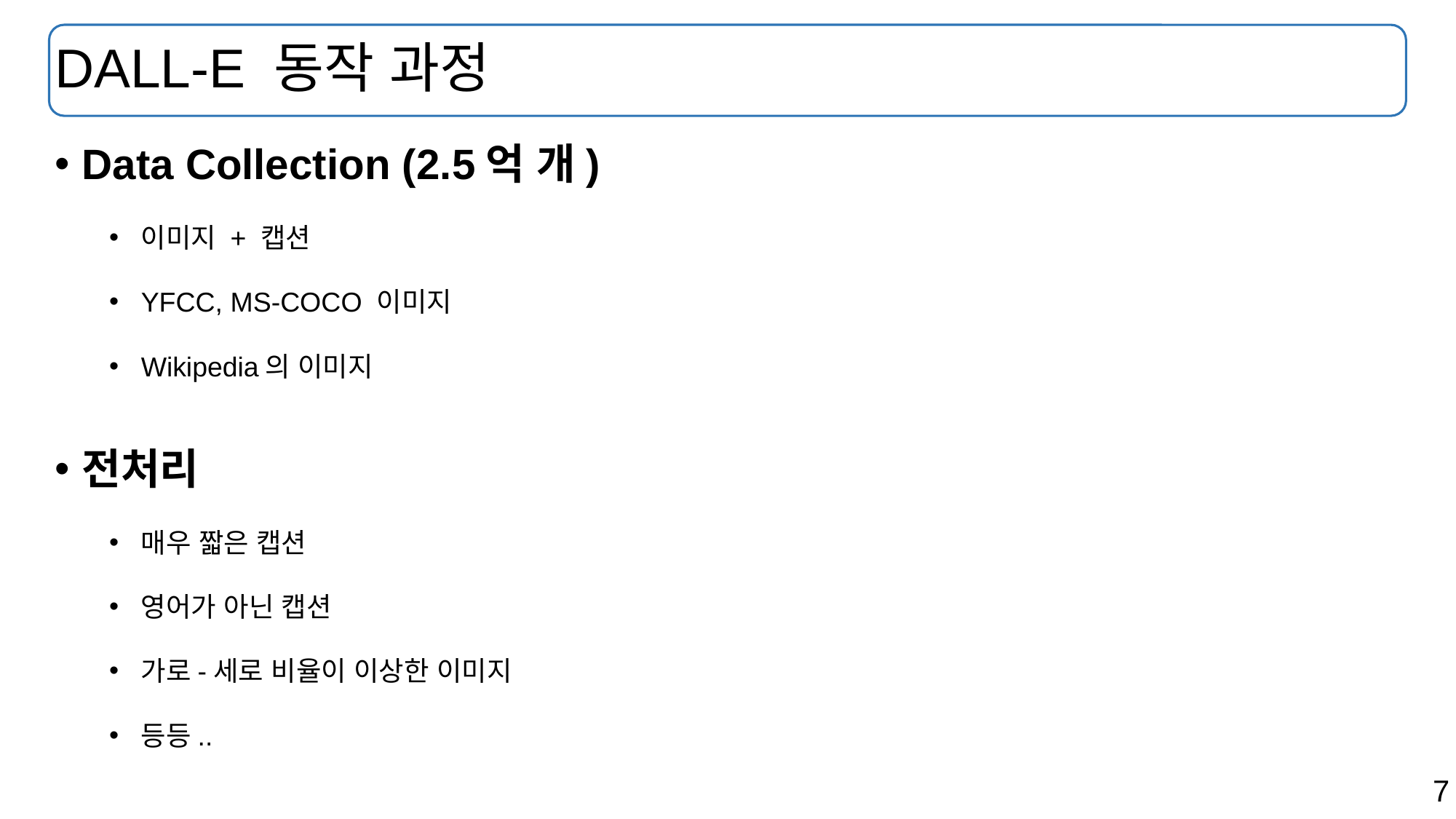

# DALL-E 동작 과정
Data Collection (2.5억 개)
이미지 + 캡션
YFCC, MS-COCO 이미지
Wikipedia의 이미지

전처리
매우 짧은 캡션
영어가 아닌 캡션
가로-세로 비율이 이상한 이미지
등등..

7